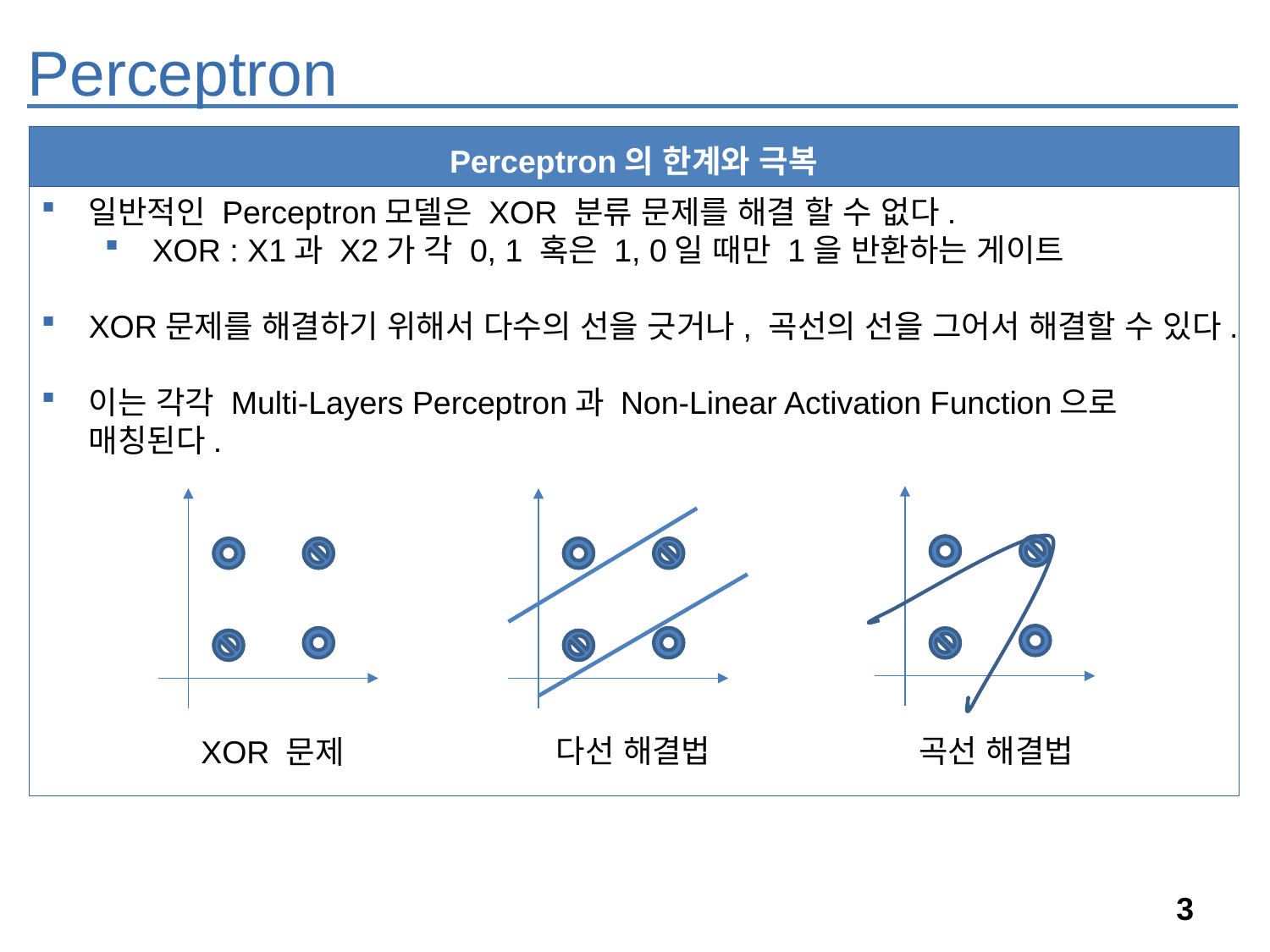

Perceptron
Perceptron의 한계와 극복
일반적인 Perceptron모델은 XOR 분류 문제를 해결 할 수 없다.
XOR : X1과 X2가 각 0, 1 혹은 1, 0일 때만 1을 반환하는 게이트

XOR문제를 해결하기 위해서 다수의 선을 긋거나, 곡선의 선을 그어서 해결할 수 있다.

이는 각각 Multi-Layers Perceptron과 Non-Linear Activation Function으로 매칭된다.

다선 해결법
곡선 해결법
XOR 문제
3